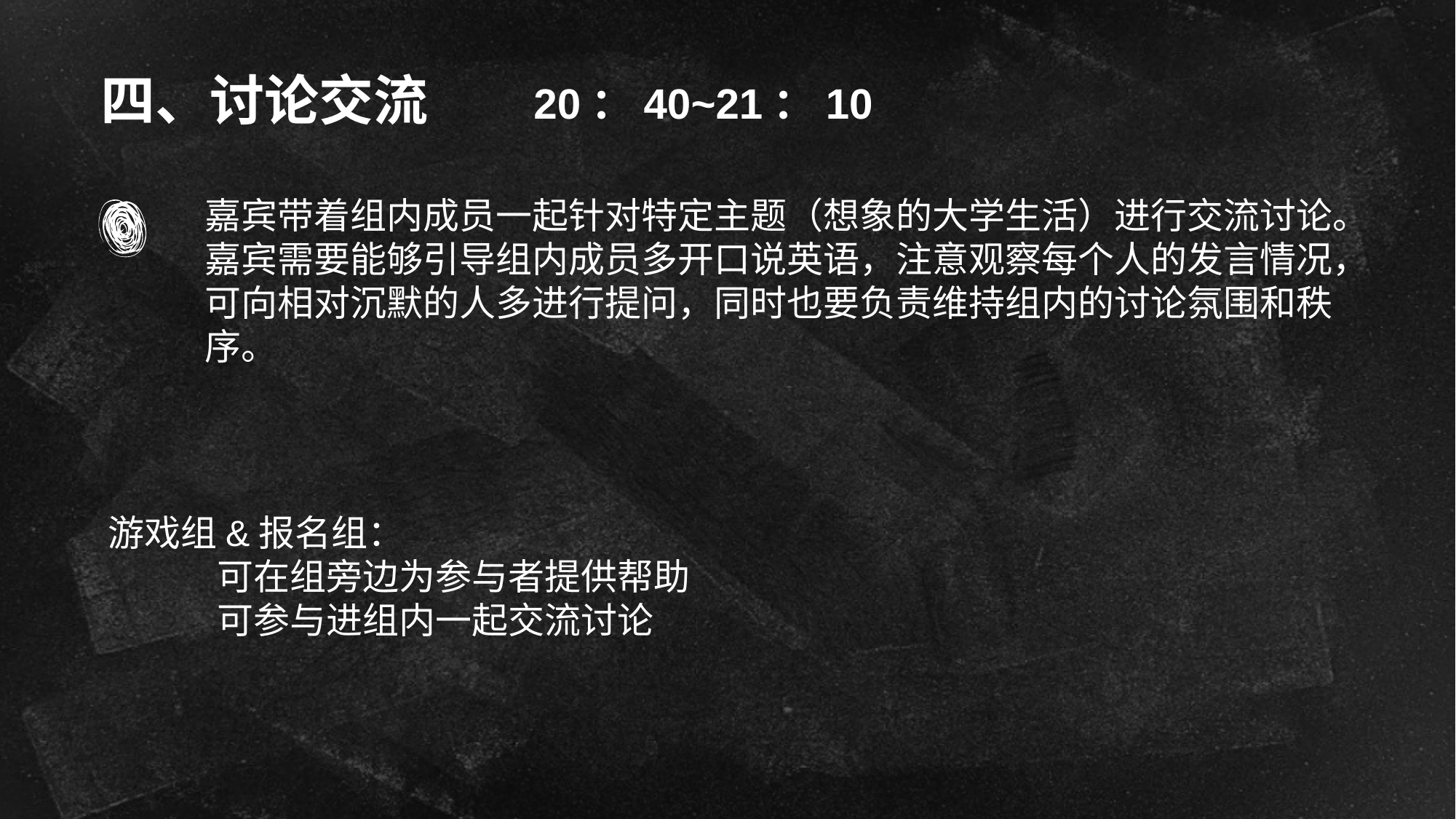

# 四、讨论交流
20：40~21：10
嘉宾带着组内成员一起针对特定主题（想象的大学生活）进行交流讨论。
嘉宾需要能够引导组内成员多开口说英语，注意观察每个人的发言情况，可向相对沉默的人多进行提问，同时也要负责维持组内的讨论氛围和秩序。

游戏组&报名组：
	可在组旁边为参与者提供帮助
	可参与进组内一起交流讨论